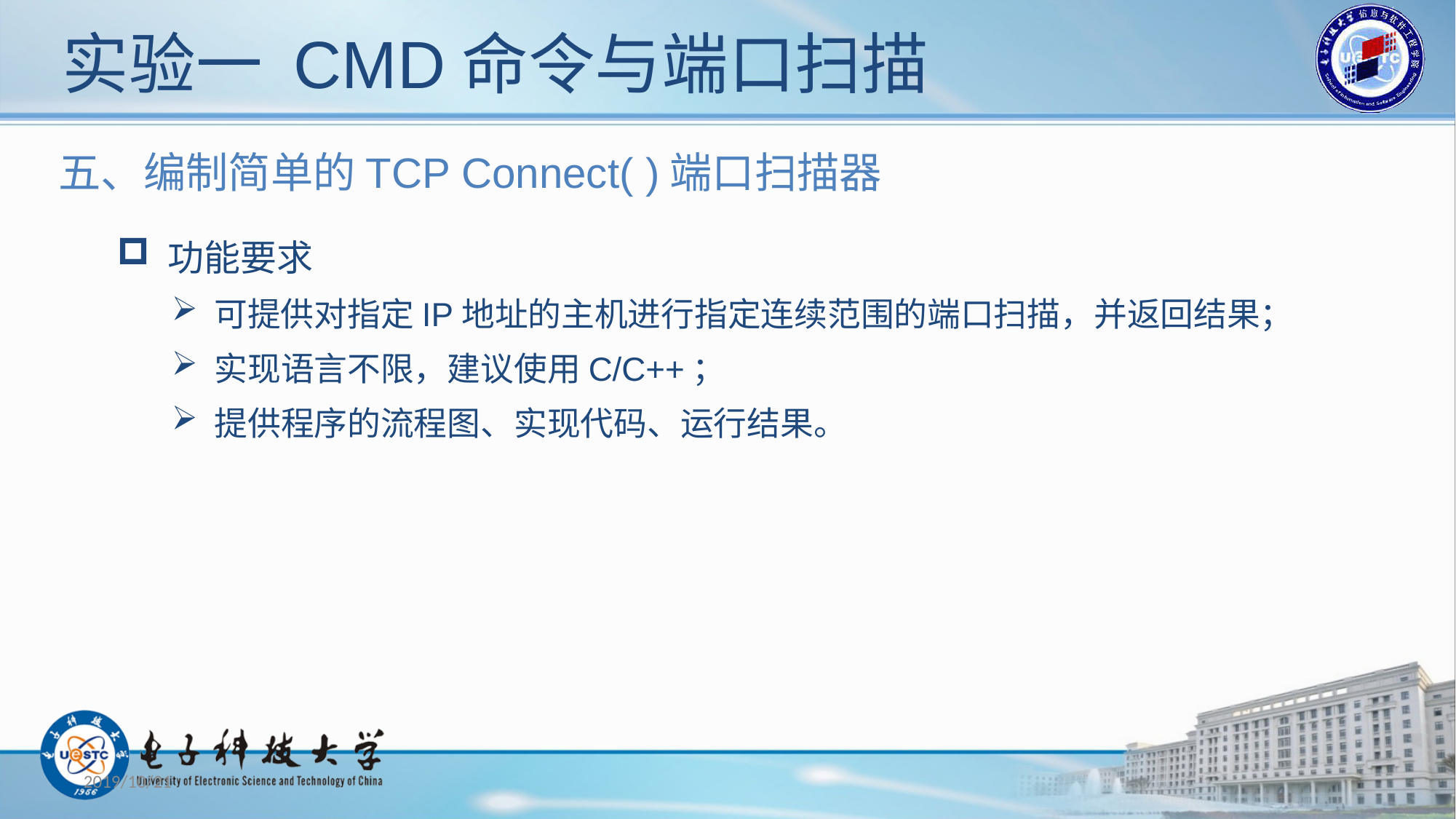

# 实验一 CMD命令与端口扫描
五、编制简单的TCP Connect( )端口扫描器
 功能要求
 可提供对指定IP地址的主机进行指定连续范围的端口扫描，并返回结果；
 实现语言不限，建议使用C/C++；
 提供程序的流程图、实现代码、运行结果。
2019/10/21